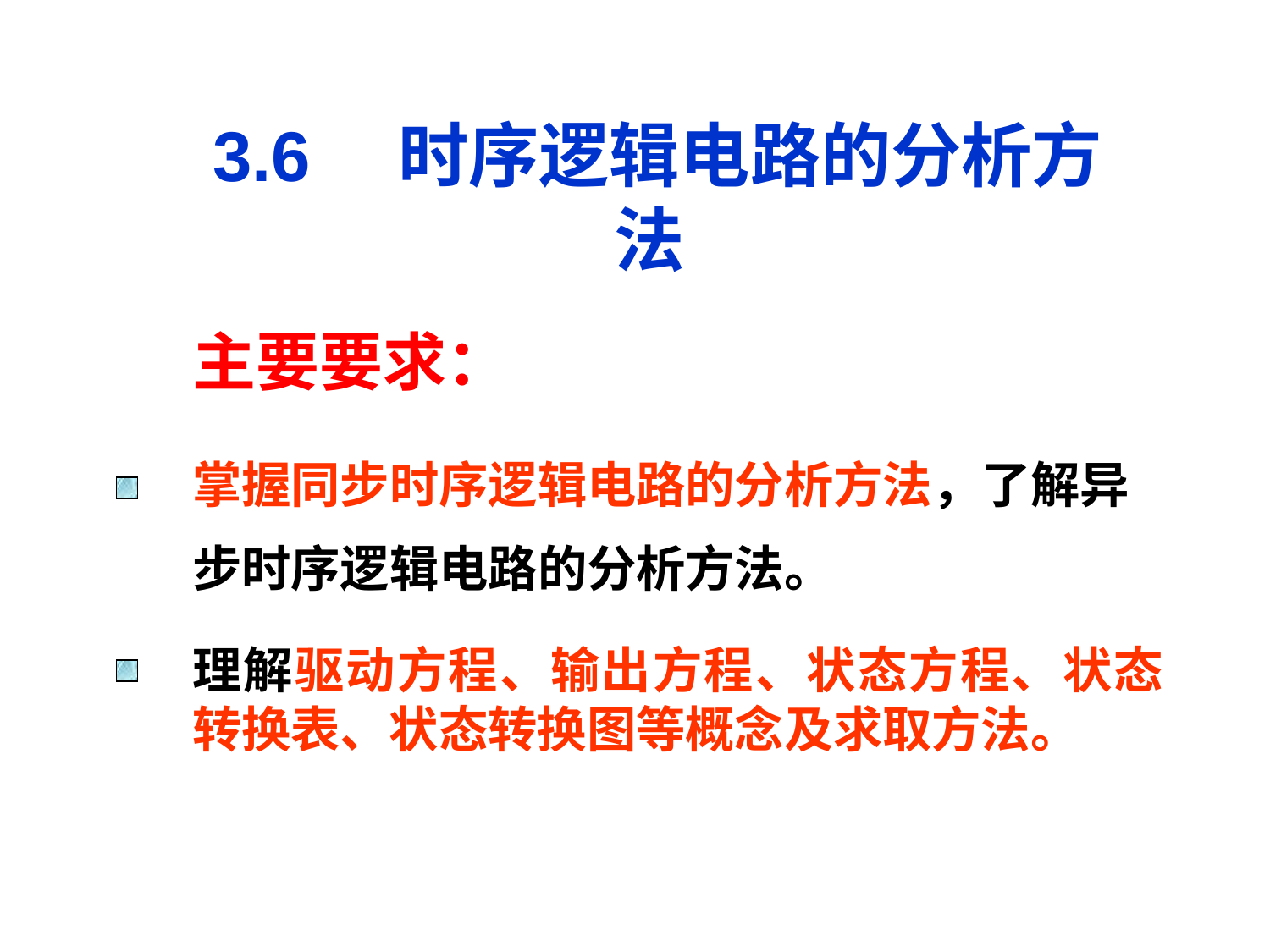

# 3.6　时序逻辑电路的分析方法
主要要求：
掌握同步时序逻辑电路的分析方法，了解异
步时序逻辑电路的分析方法。

理解驱动方程、输出方程、状态方程、状态转换表、状态转换图等概念及求取方法。